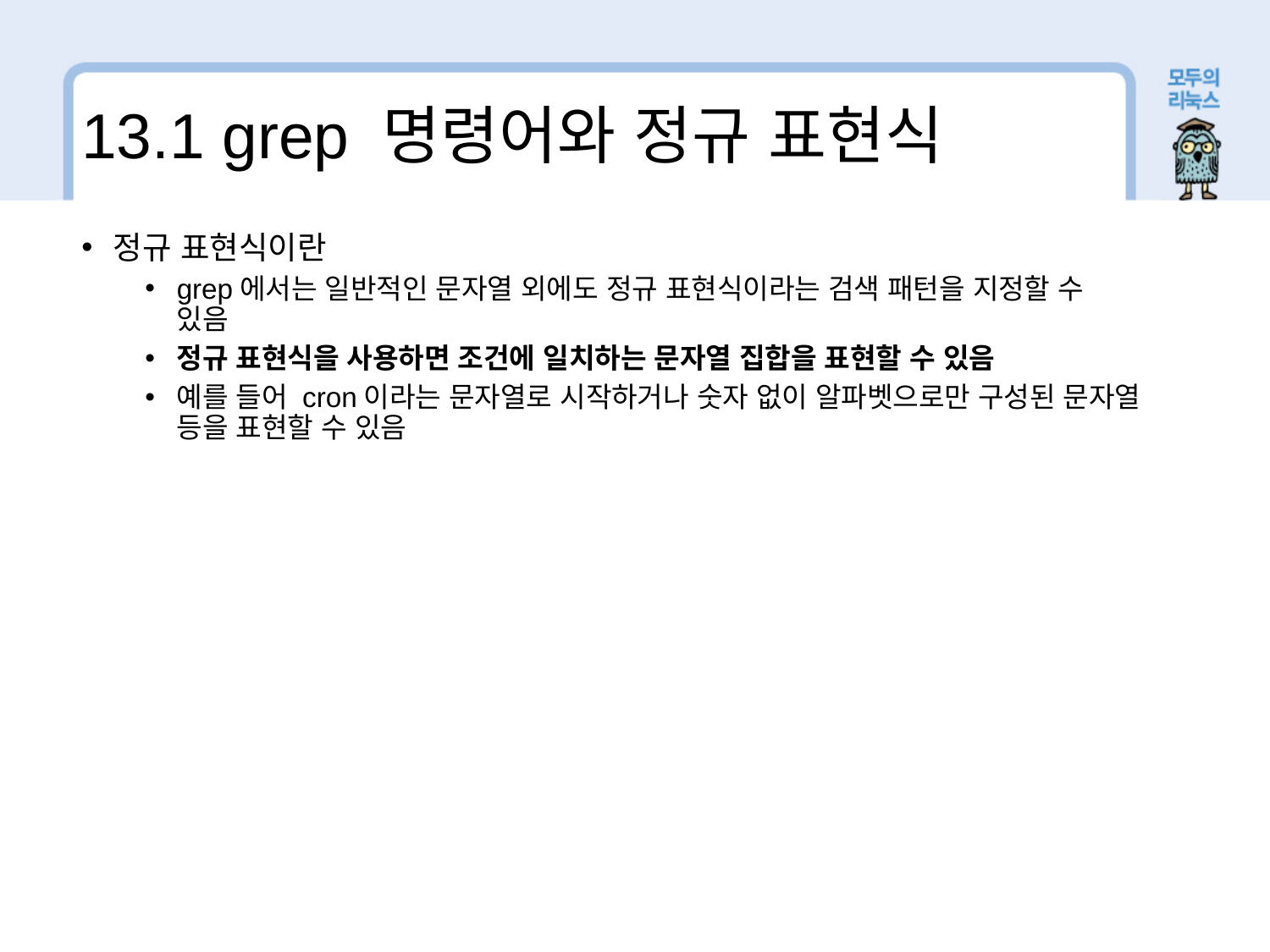

13.1 grep 명령어와 정규 표현식
정규 표현식이란
grep에서는 일반적인 문자열 외에도 정규 표현식이라는 검색 패턴을 지정할 수 있음
정규 표현식을 사용하면 조건에 일치하는 문자열 집합을 표현할 수 있음
예를 들어 cron이라는 문자열로 시작하거나 숫자 없이 알파벳으로만 구성된 문자열 등을 표현할 수 있음